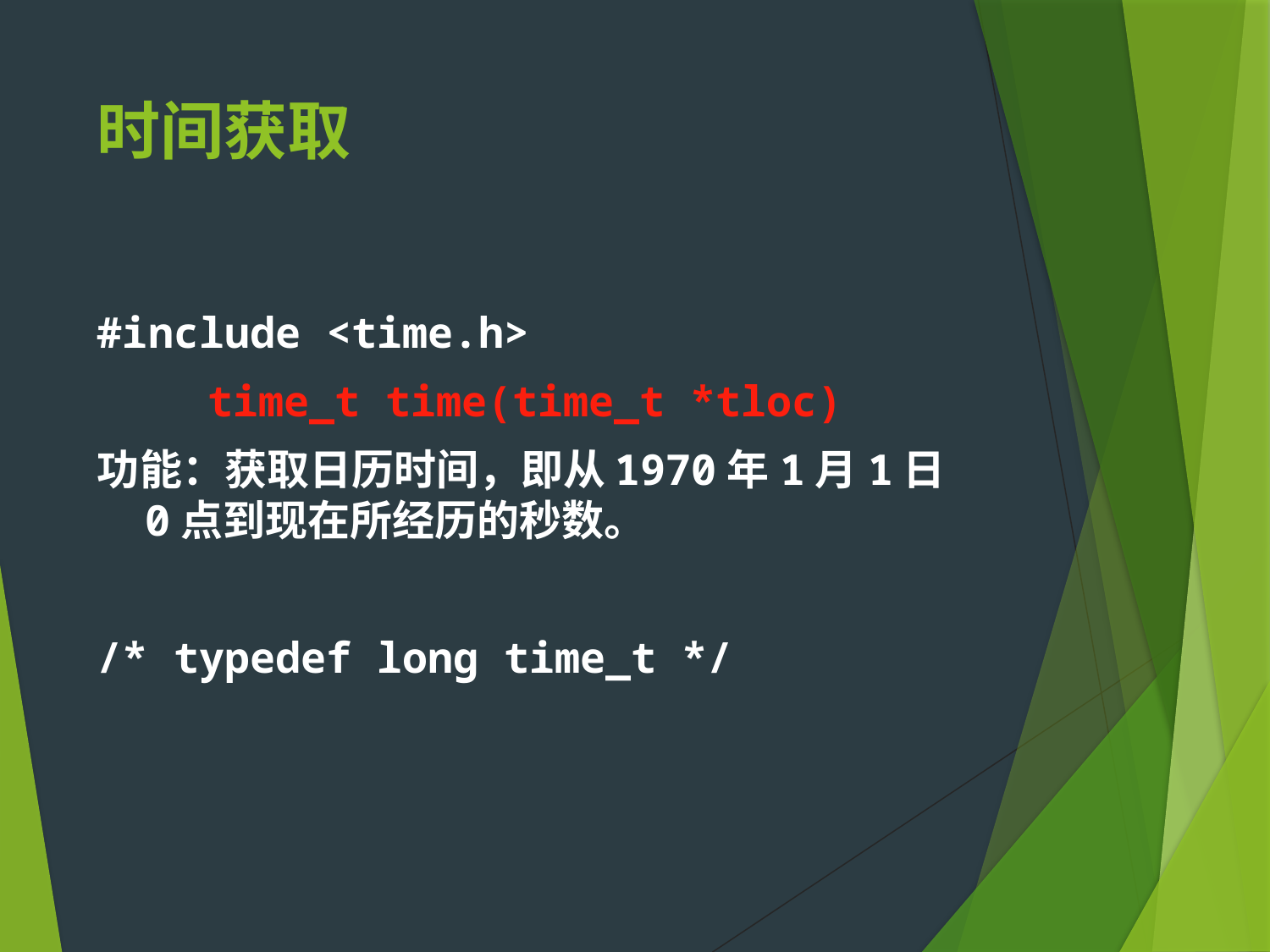

# 时间获取
#include <time.h>
time_t time(time_t *tloc)
功能：获取日历时间，即从1970年1月1日0点到现在所经历的秒数。

/* typedef long time_t */